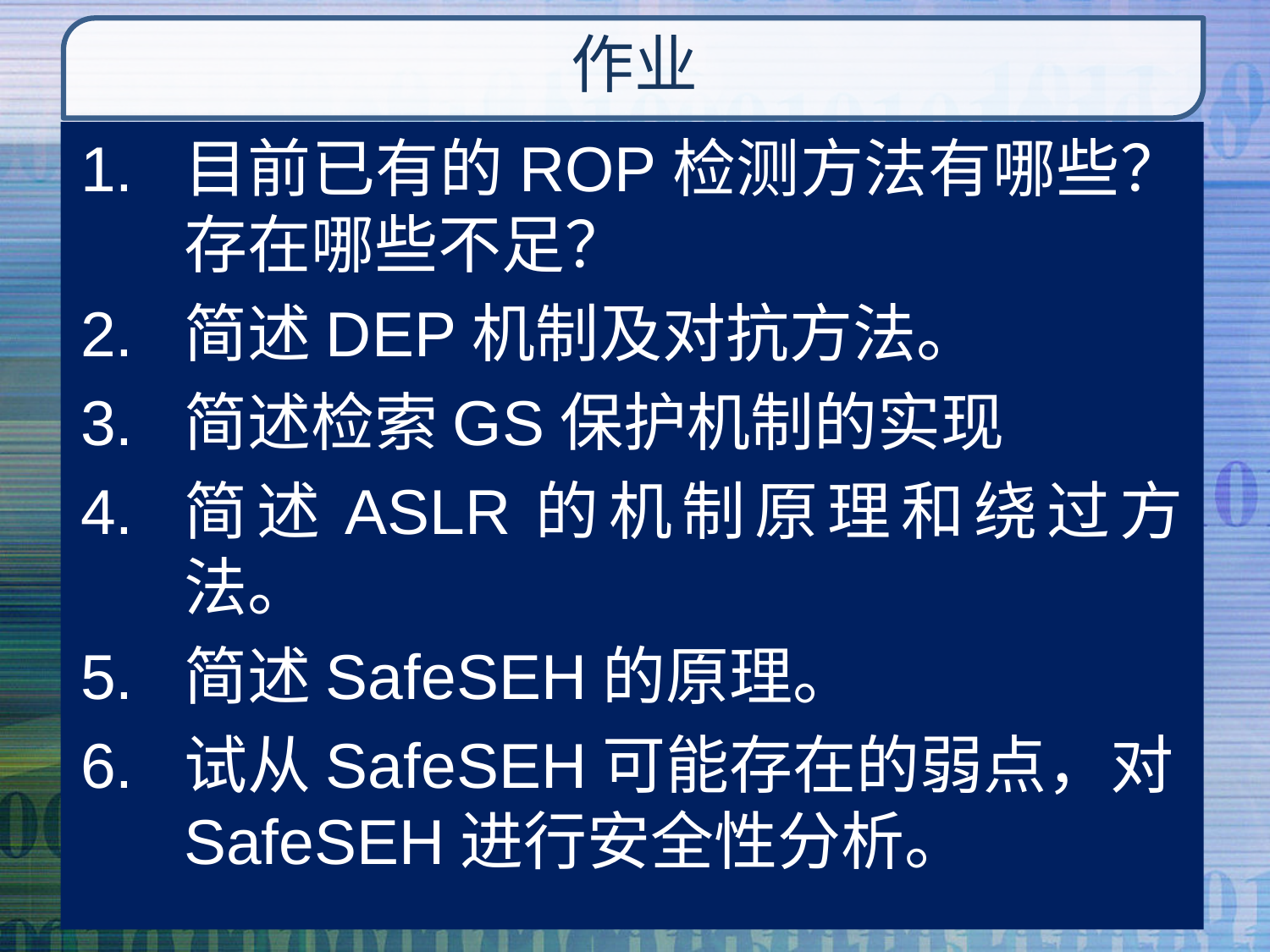

# 作业
目前已有的ROP检测方法有哪些？存在哪些不足？
简述DEP机制及对抗方法。
简述检索GS保护机制的实现
简述ASLR的机制原理和绕过方法。
简述SafeSEH的原理。
试从SafeSEH可能存在的弱点，对SafeSEH进行安全性分析。